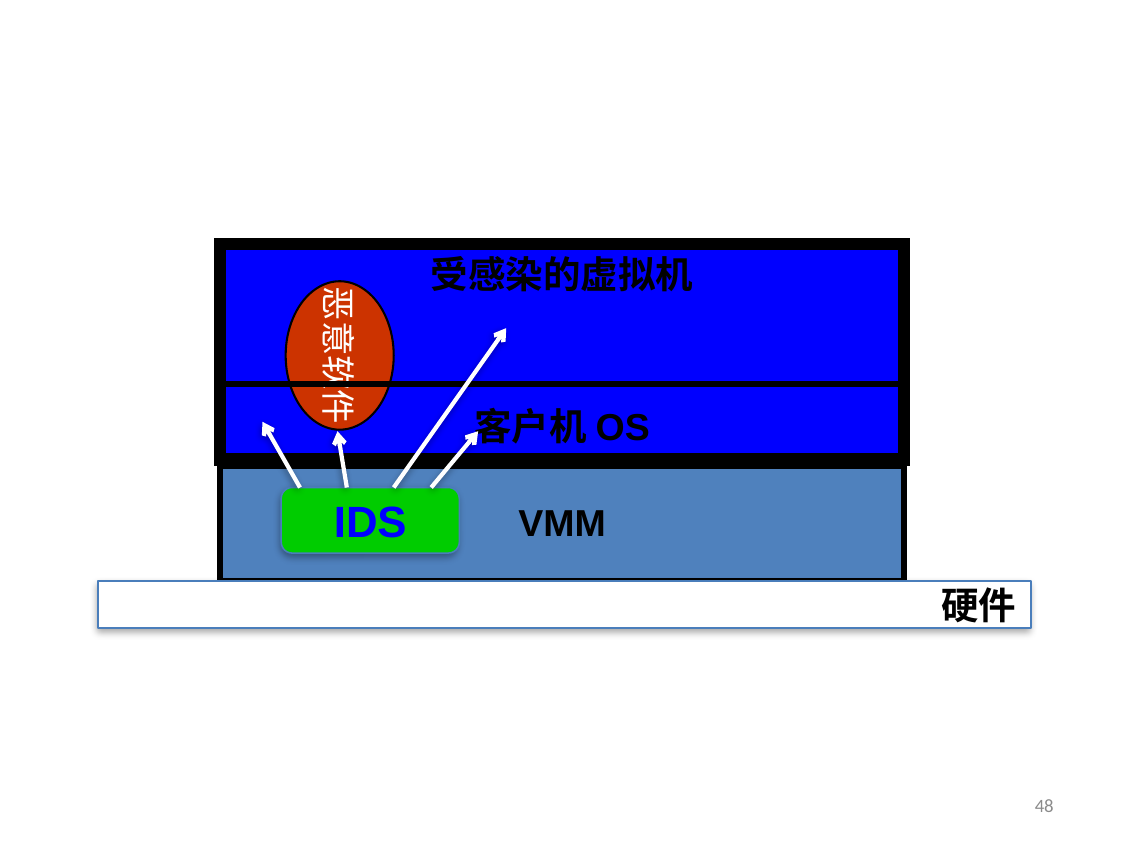

受感染的虚拟机
恶意软件
客户机OS
VMM
IDS
硬件
48